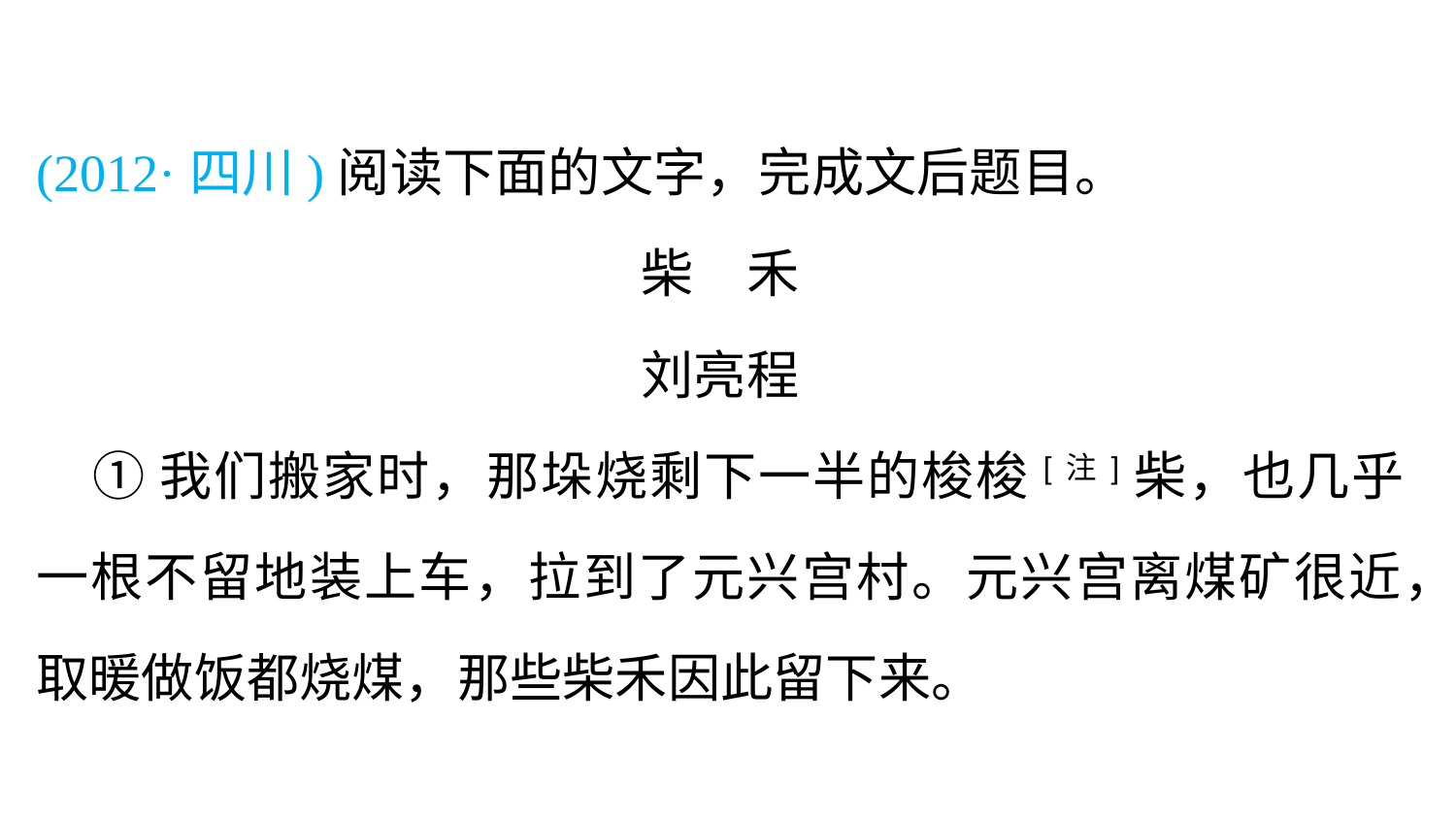

(2012·四川)阅读下面的文字，完成文后题目。
柴　禾
刘亮程
    ①我们搬家时，那垛烧剩下一半的梭梭[注]柴，也几乎一根不留地装上车，拉到了元兴宫村。元兴宫离煤矿很近，取暖做饭都烧煤，那些柴禾因此留下来。